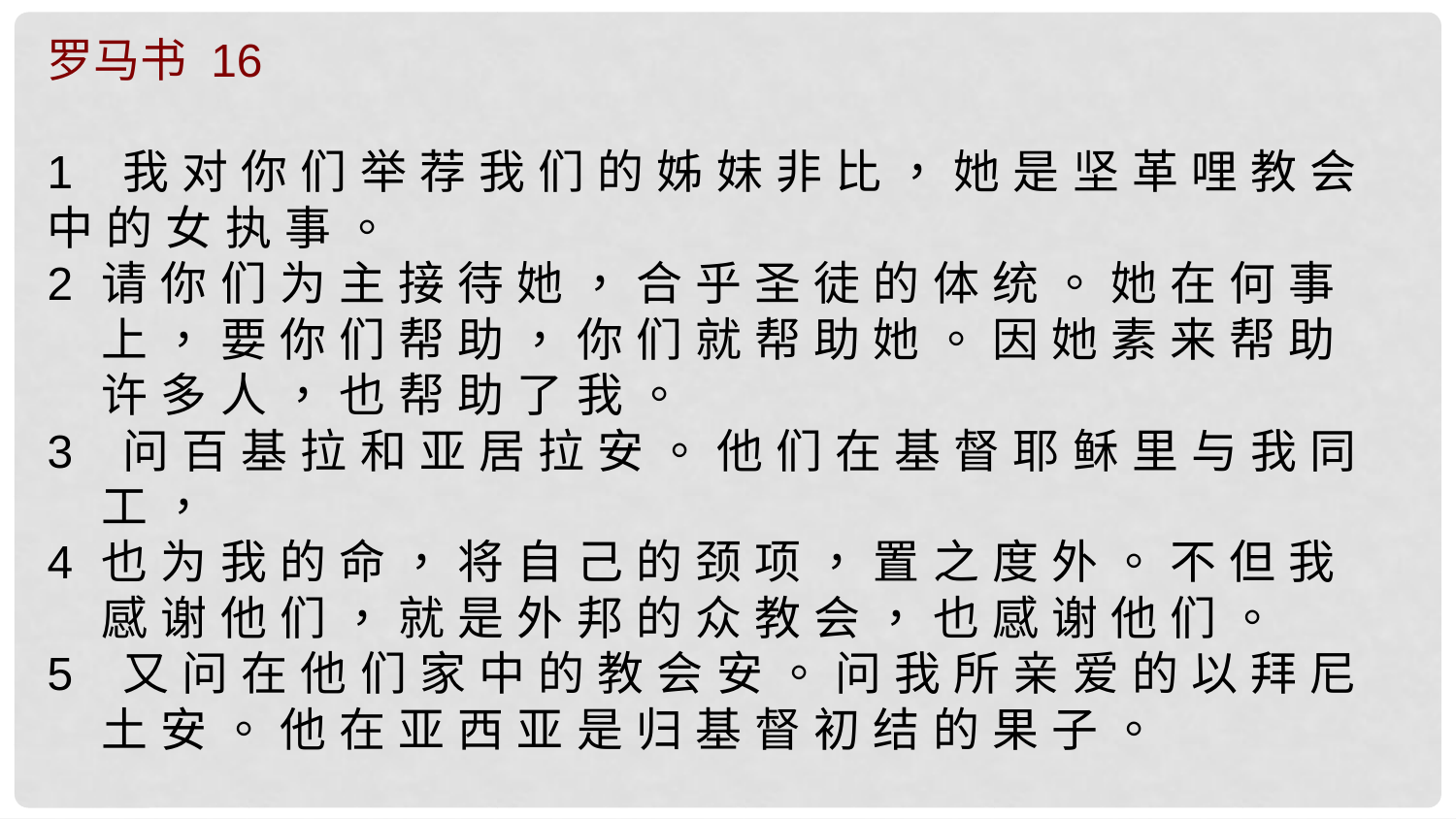

罗马书 16

1   我 对 你 们 举 荐 我 们 的 姊 妹 非 比 ， 她 是 坚 革 哩 教 会 中 的 女 执 事 。
请 你 们 为 主 接 待 她 ， 合 乎 圣 徒 的 体 统 。 她 在 何 事 上 ， 要 你 们 帮 助 ， 你 们 就 帮 助 她 。 因 她 素 来 帮 助 许 多 人 ， 也 帮 助 了 我 。
3   问 百 基 拉 和 亚 居 拉 安 。 他 们 在 基 督 耶 稣 里 与 我 同 工 ，
也 为 我 的 命 ， 将 自 己 的 颈 项 ， 置 之 度 外 。 不 但 我 感 谢 他 们 ， 就 是 外 邦 的 众 教 会 ， 也 感 谢 他 们 。
5   又 问 在 他 们 家 中 的 教 会 安 。 问 我 所 亲 爱 的 以 拜 尼 土 安 。 他 在 亚 西 亚 是 归 基 督 初 结 的 果 子 。